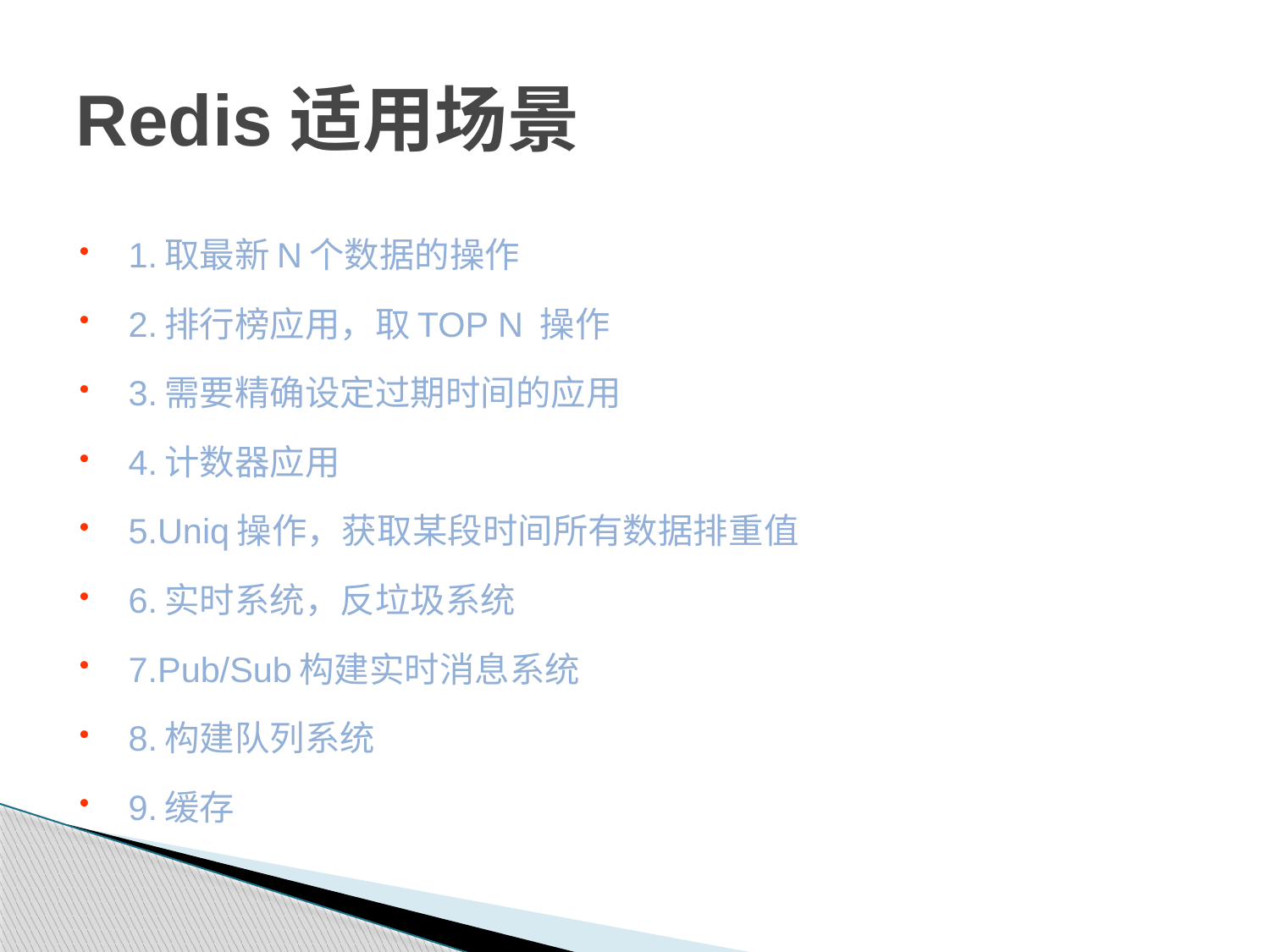

# Redis适用场景
1.取最新N个数据的操作
2.排行榜应用，取TOP N 操作
3.需要精确设定过期时间的应用
4.计数器应用
5.Uniq操作，获取某段时间所有数据排重值
6.实时系统，反垃圾系统
7.Pub/Sub构建实时消息系统
8.构建队列系统
9.缓存